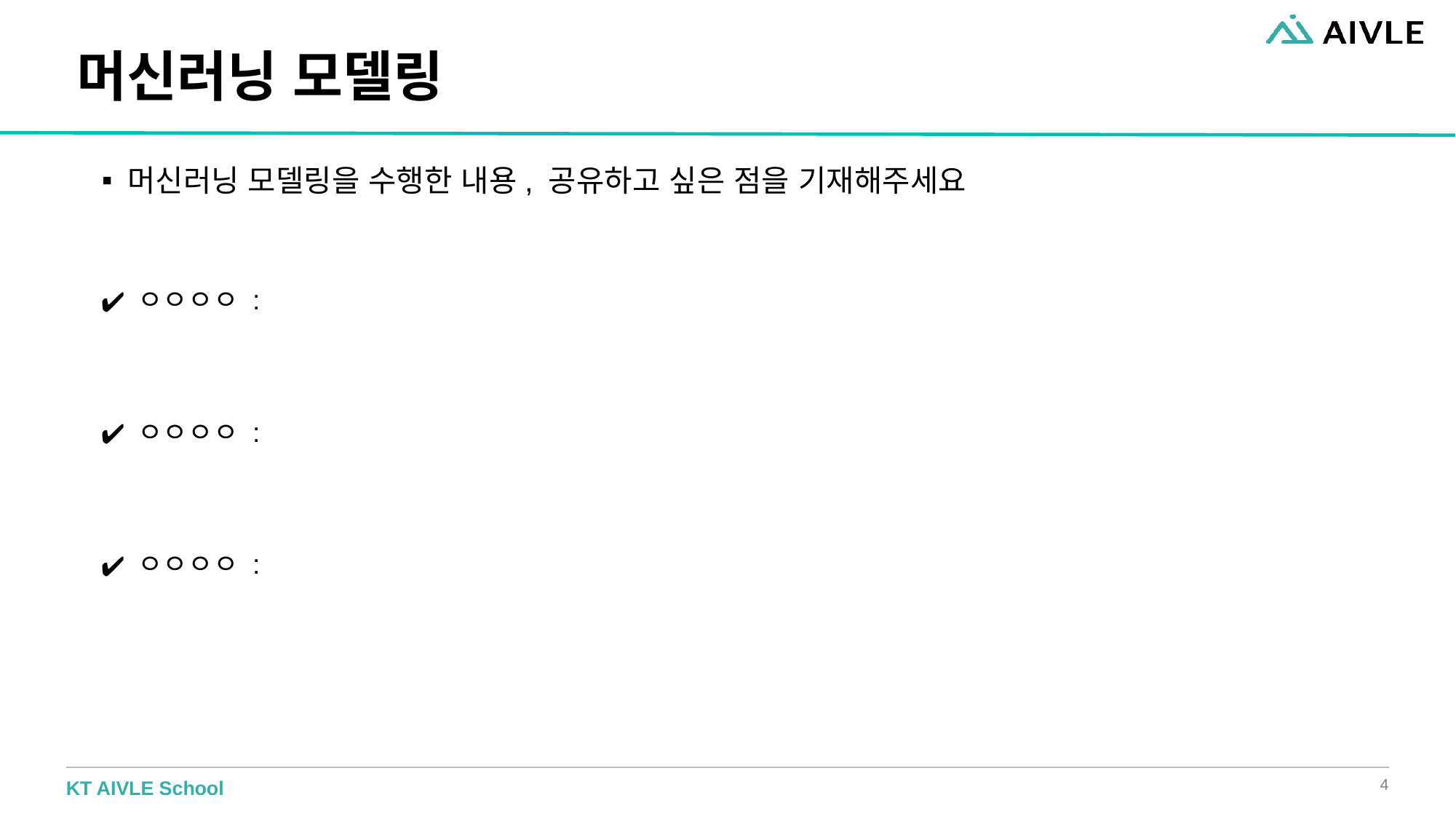

# 머신러닝 모델링
머신러닝 모델링을 수행한 내용, 공유하고 싶은 점을 기재해주세요
ㅇㅇㅇㅇ :
ㅇㅇㅇㅇ :
ㅇㅇㅇㅇ :